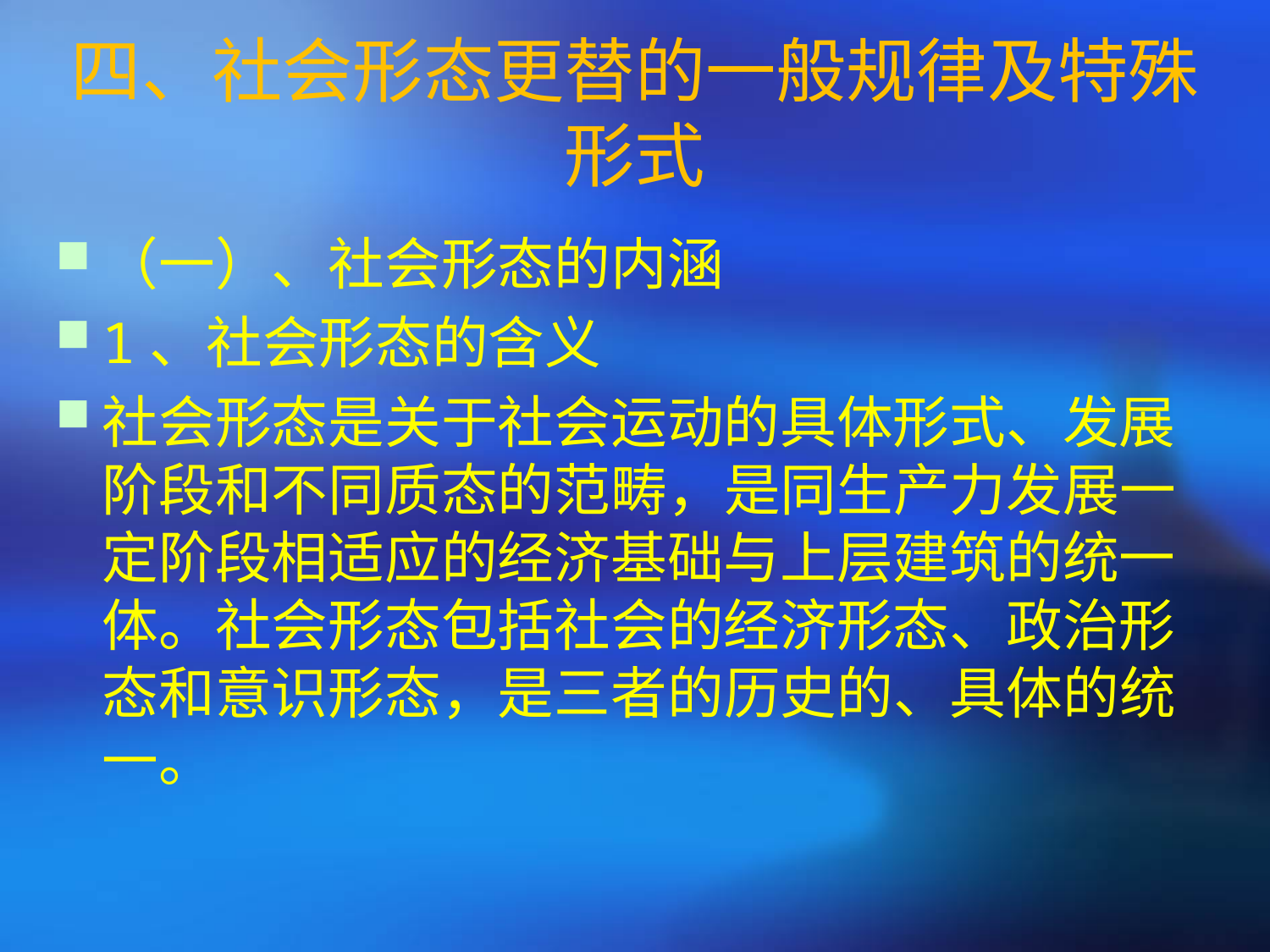

# 四、社会形态更替的一般规律及特殊形式
（一）、社会形态的内涵
1、社会形态的含义
社会形态是关于社会运动的具体形式、发展阶段和不同质态的范畴，是同生产力发展一定阶段相适应的经济基础与上层建筑的统一体。社会形态包括社会的经济形态、政治形态和意识形态，是三者的历史的、具体的统一。